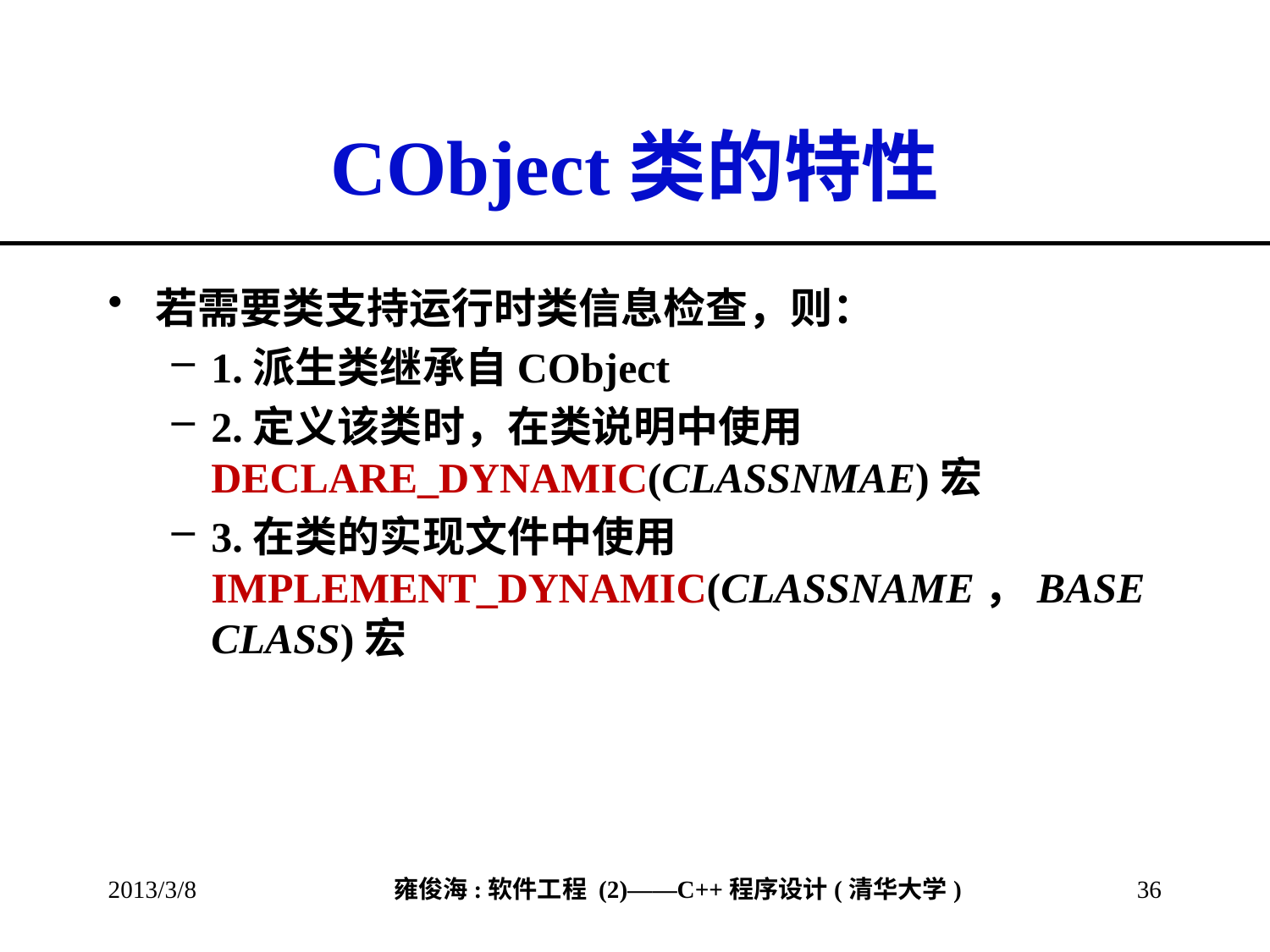

# CObject类的特性
若需要类支持运行时类信息检查，则：
1.派生类继承自CObject
2.定义该类时，在类说明中使用DECLARE_DYNAMIC(CLASSNMAE)宏
3.在类的实现文件中使用IMPLEMENT_DYNAMIC(CLASSNAME，BASECLASS)宏
2013/3/8
36